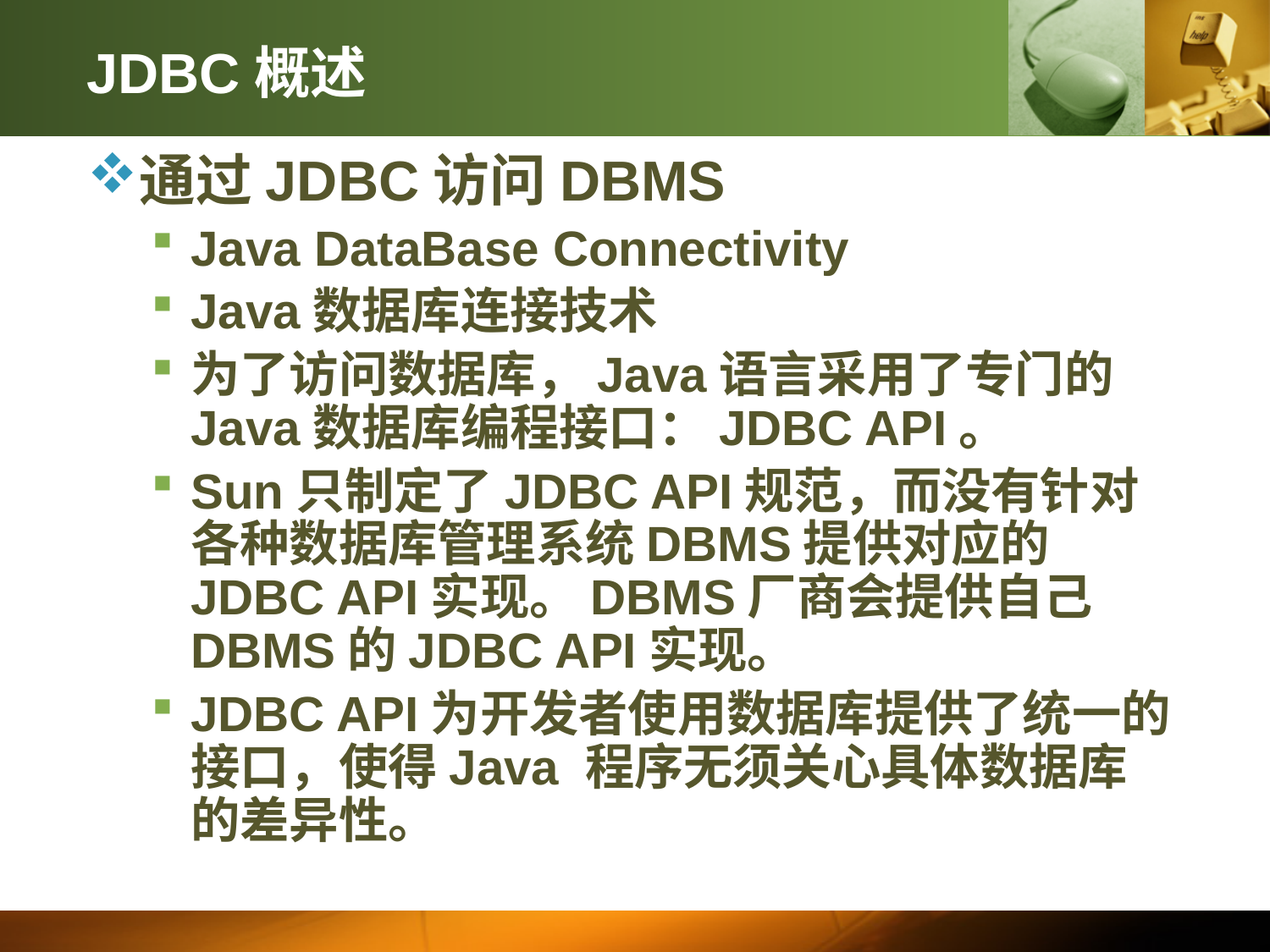

# JDBC概述
通过JDBC访问DBMS
Java DataBase Connectivity
Java数据库连接技术
为了访问数据库，Java语言采用了专门的Java数据库编程接口：JDBC API。
Sun只制定了JDBC API规范，而没有针对各种数据库管理系统DBMS提供对应的JDBC API实现。DBMS厂商会提供自己DBMS的JDBC API实现。
JDBC API为开发者使用数据库提供了统一的接口，使得Java 程序无须关心具体数据库的差异性。